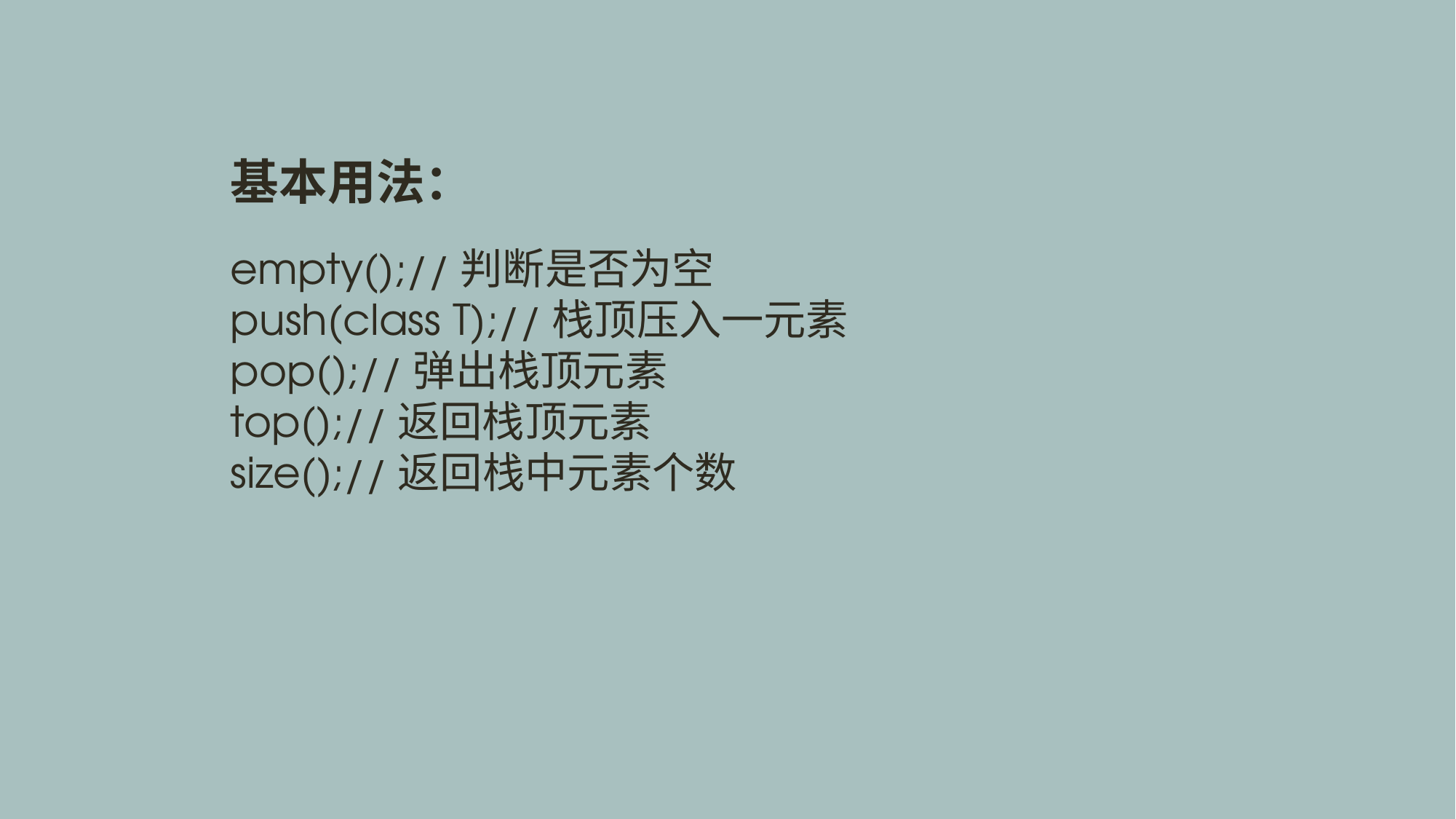

基本用法：

empty();//判断是否为空
push(class T);//栈顶压入一元素
pop();//弹出栈顶元素
top();//返回栈顶元素
size();//返回栈中元素个数